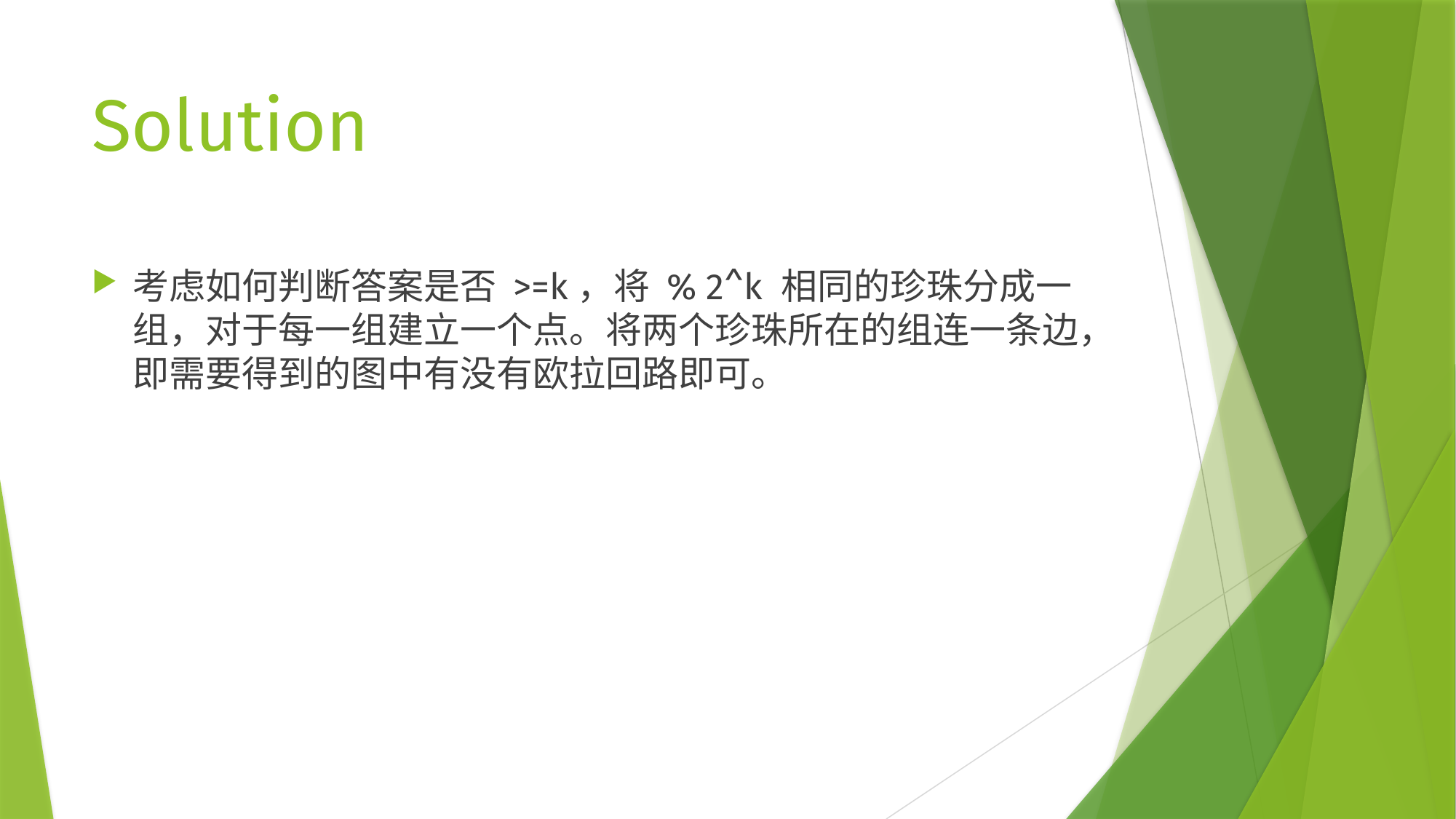

# Solution
考虑如何判断答案是否 >=k，将 % 2^k 相同的珍珠分成一组，对于每一组建立一个点。将两个珍珠所在的组连一条边，即需要得到的图中有没有欧拉回路即可。